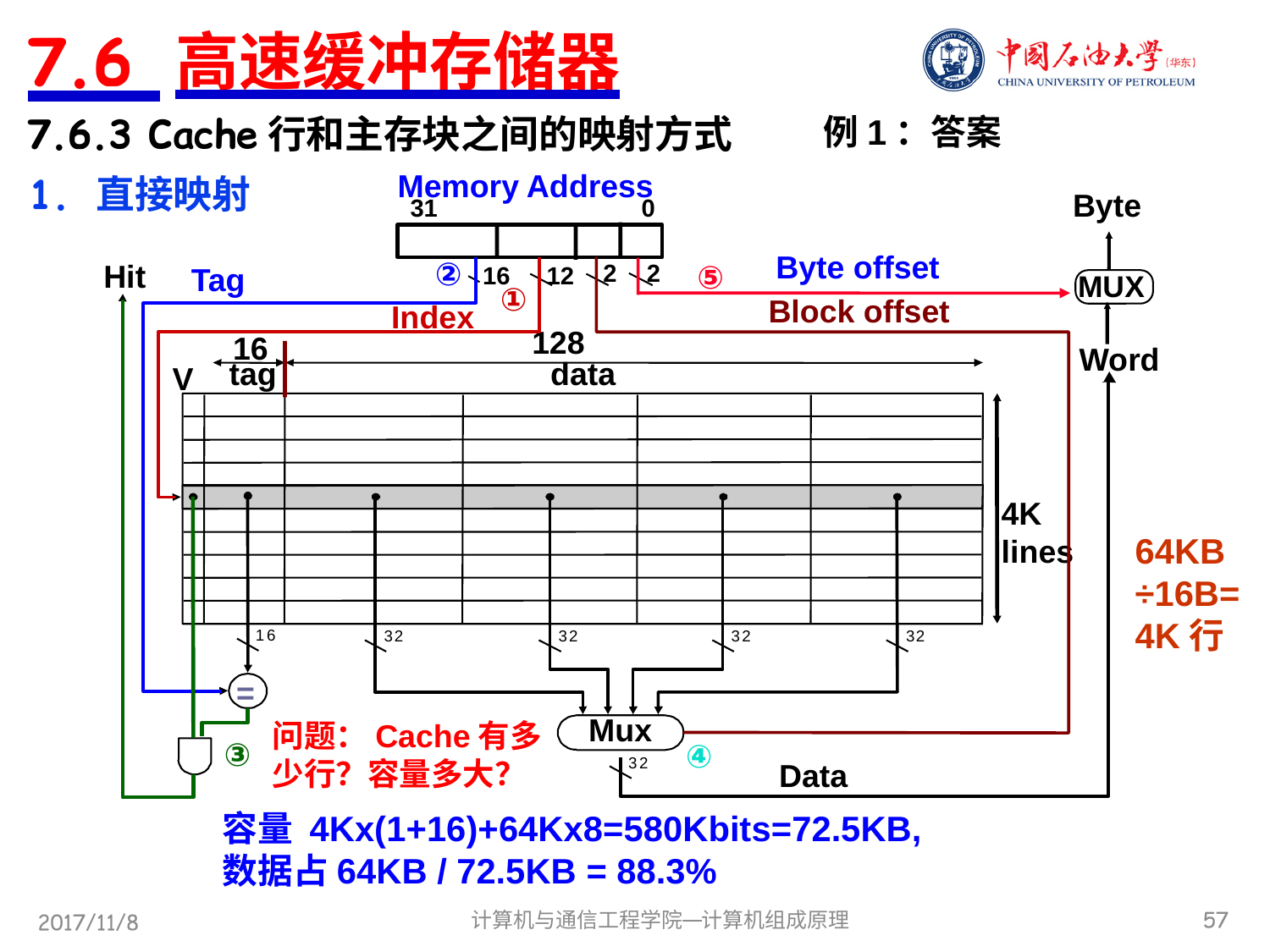

# 7.6 高速缓冲存储器
例1：答案
7.6.3 Cache行和主存块之间的映射方式
1. 直接映射
Memory Address
Byte
31
0

Byte offset
Hit

③
②

①

④
2
⑤

2
Tag
16
12
MUX

Block offset
Index

128
16
Word

tag
data

V

4K
lines

64KB÷16B=4K行

1
6
3
2
3
2
3
2
3
2

=

Mux

问题：Cache有多少行？容量多大？

Data
3
2

容量 4Kx(1+16)+64Kx8=580Kbits=72.5KB,
数据占64KB / 72.5KB = 88.3%
计算机与通信工程学院—计算机组成原理
57
2017/11/8